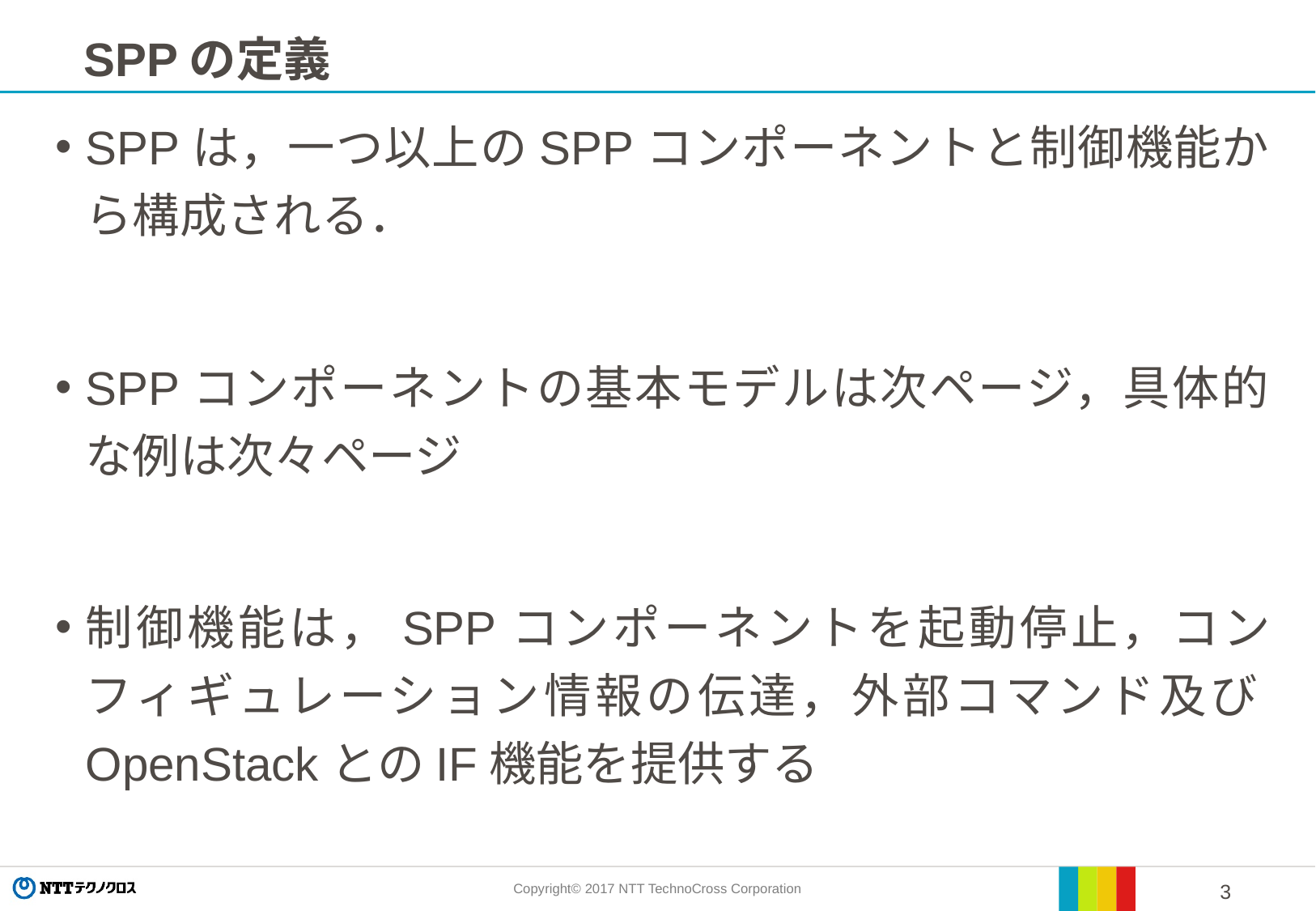

# SPPの定義
SPPは，一つ以上のSPPコンポーネントと制御機能から構成される．

SPPコンポーネントの基本モデルは次ページ，具体的な例は次々ページ

制御機能は，SPPコンポーネントを起動停止，コンフィギュレーション情報の伝達，外部コマンド及びOpenStackとのIF機能を提供する